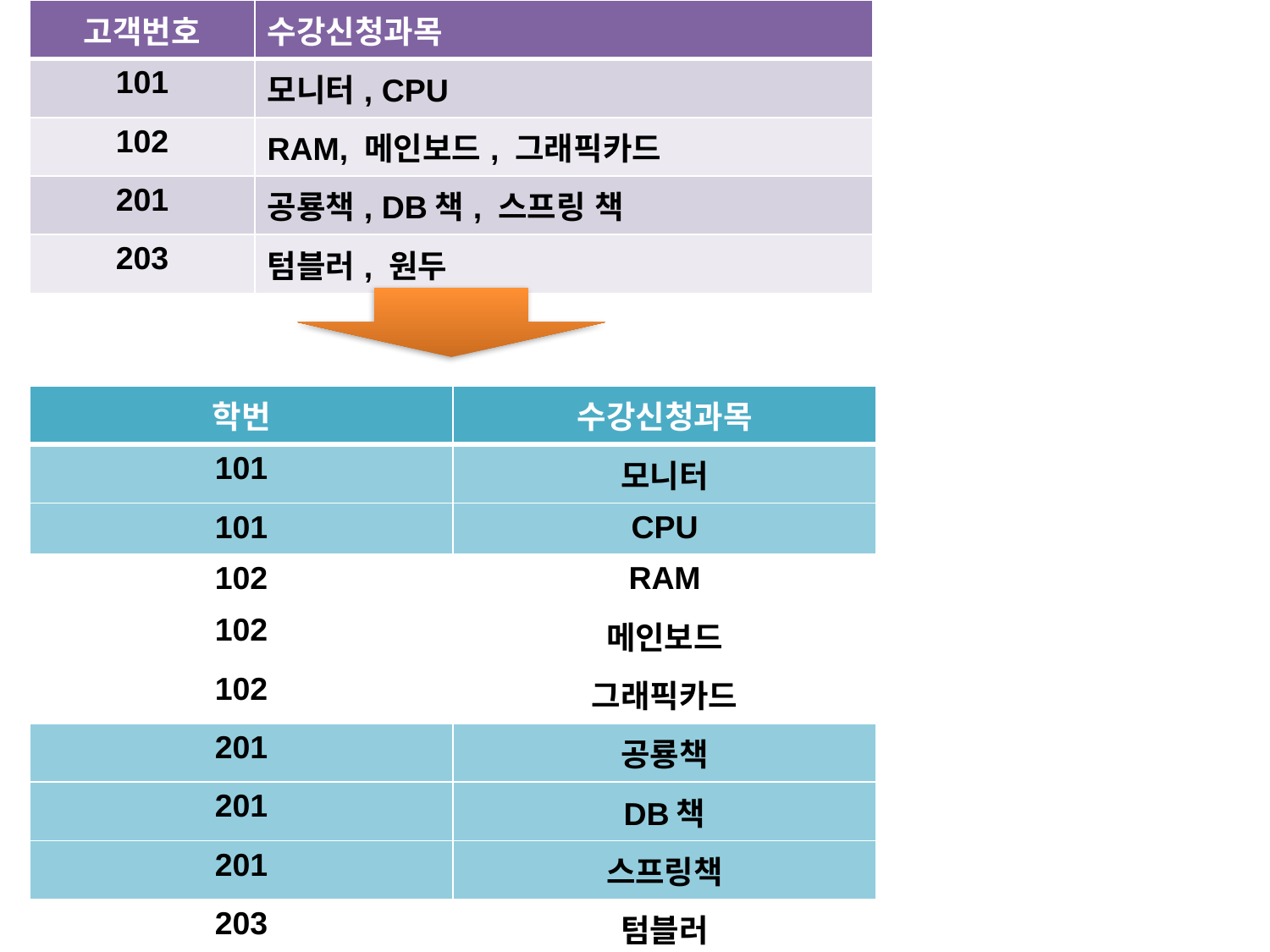

| 고객번호 | 수강신청과목 |
| --- | --- |
| 101 | 모니터, CPU |
| 102 | RAM, 메인보드, 그래픽카드 |
| 201 | 공룡책, DB책, 스프링 책 |
| 203 | 텀블러, 원두 |

| 학번 | 수강신청과목 |
| --- | --- |
| 101 | 모니터 |
| 101 | CPU |
| 102 | RAM |
| 102 | 메인보드 |
| 102 | 그래픽카드 |
| 201 | 공룡책 |
| 201 | DB책 |
| 201 | 스프링책 |
| 203 | 텀블러 |
| 203 | 원두 |